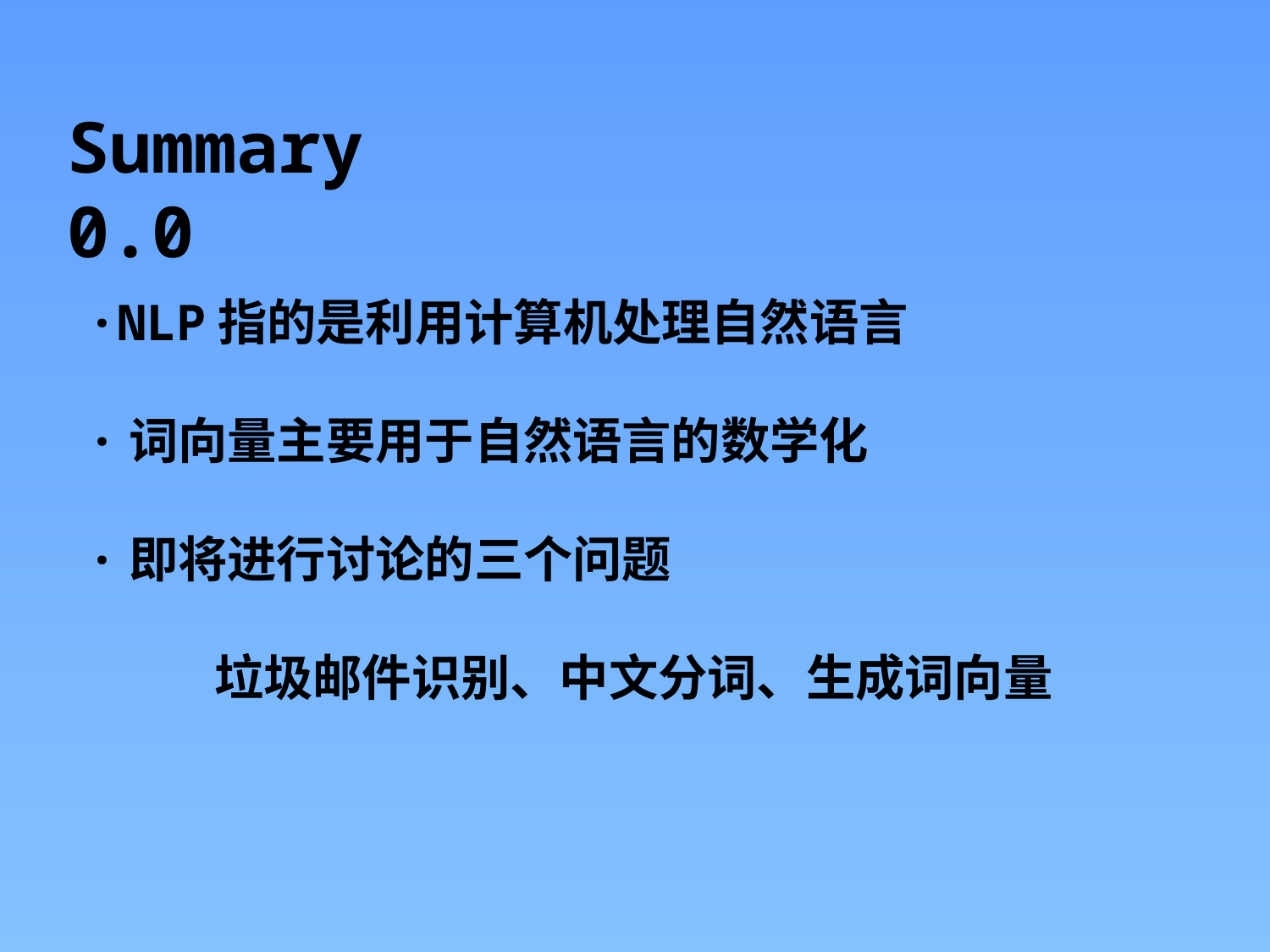

Summary 0.0
·NLP指的是利用计算机处理自然语言
·词向量主要用于自然语言的数学化
·即将进行讨论的三个问题
	垃圾邮件识别、中文分词、生成词向量